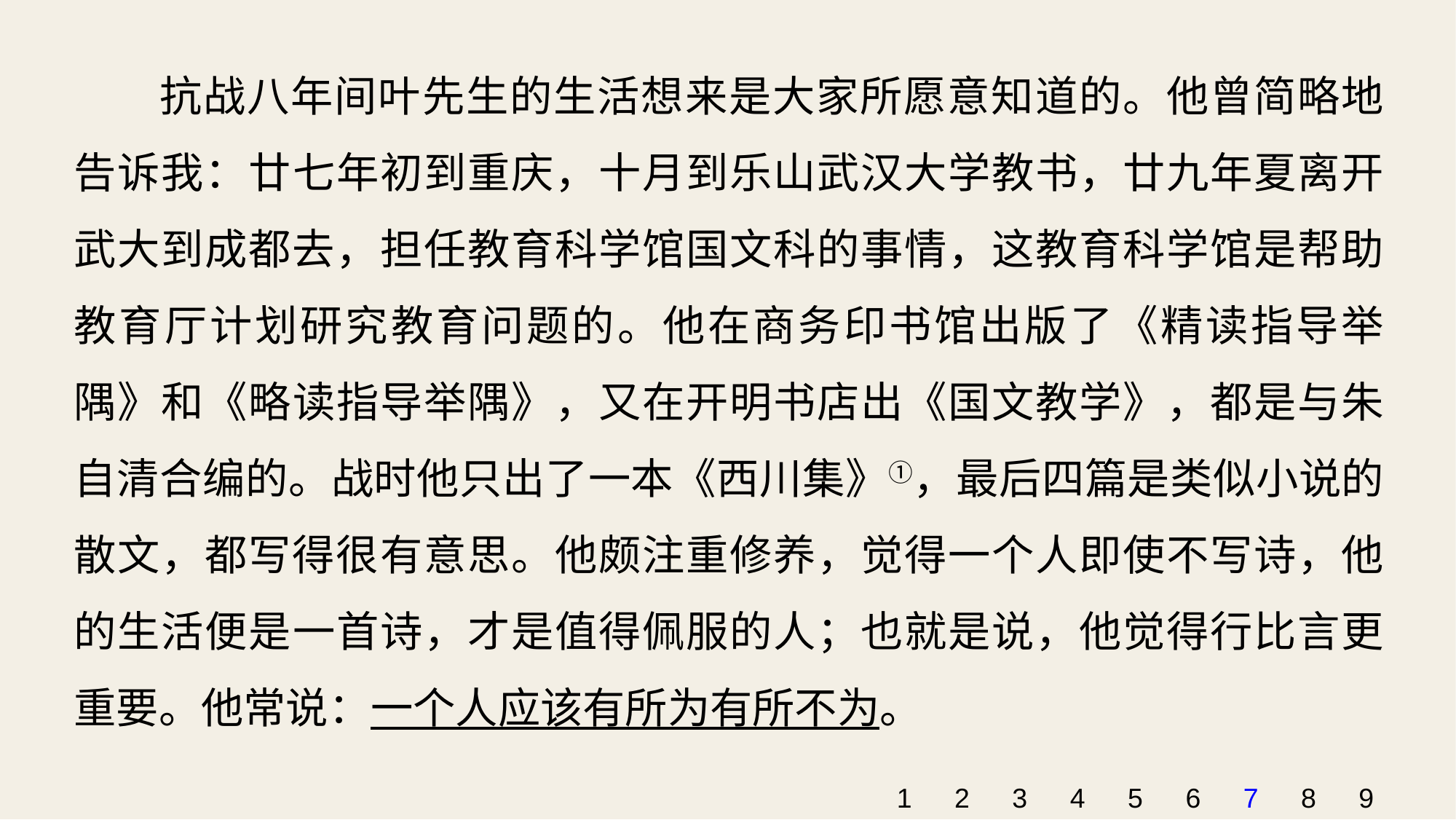

抗战八年间叶先生的生活想来是大家所愿意知道的。他曾简略地告诉我：廿七年初到重庆，十月到乐山武汉大学教书，廿九年夏离开武大到成都去，担任教育科学馆国文科的事情，这教育科学馆是帮助教育厅计划研究教育问题的。他在商务印书馆出版了《精读指导举隅》和《略读指导举隅》，又在开明书店出《国文教学》，都是与朱自清合编的。战时他只出了一本《西川集》①，最后四篇是类似小说的散文，都写得很有意思。他颇注重修养，觉得一个人即使不写诗，他的生活便是一首诗，才是值得佩服的人；也就是说，他觉得行比言更重要。他常说：一个人应该有所为有所不为。
1
2
3
4
5
6
7
8
9